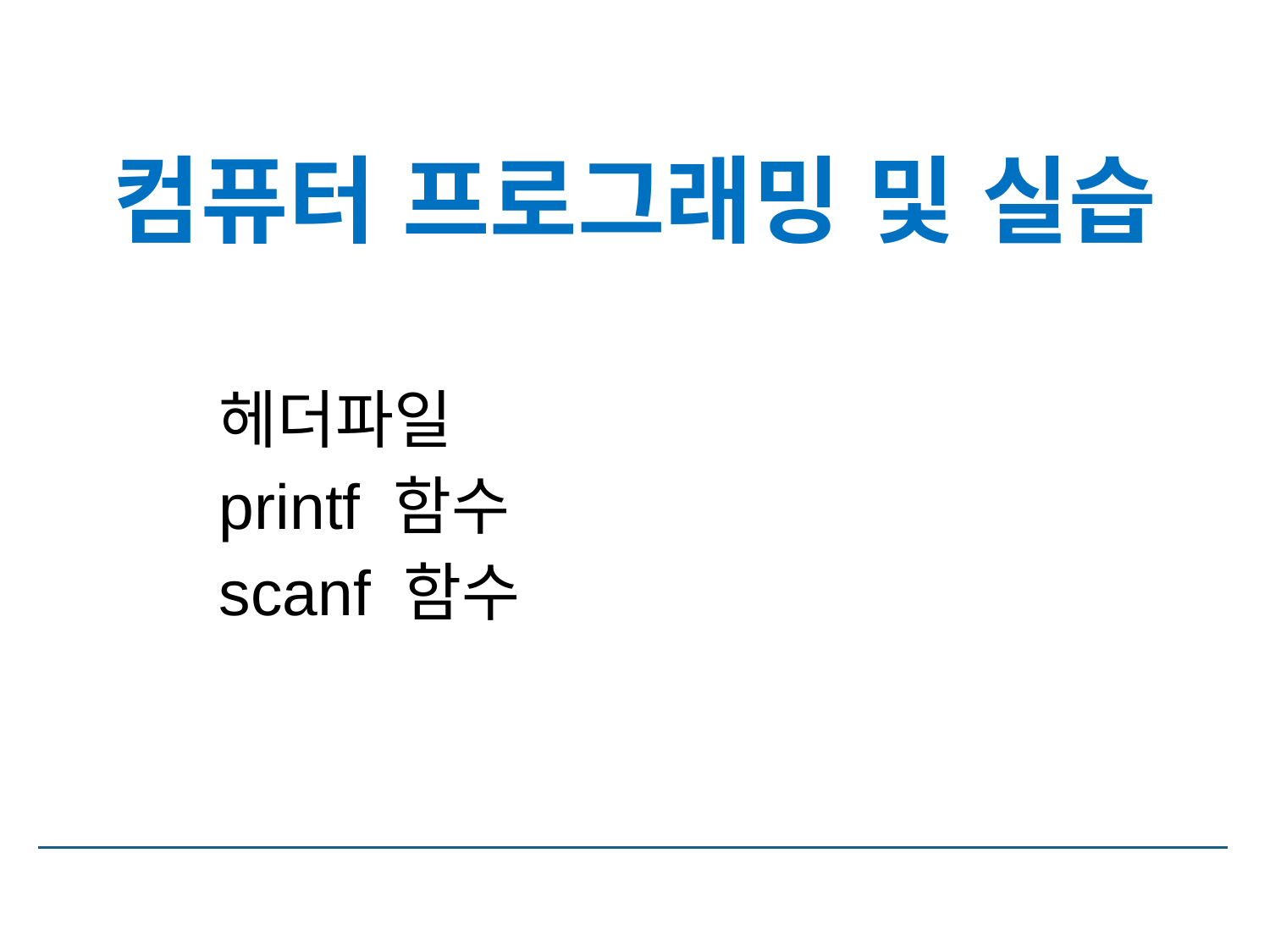

# 컴퓨터 프로그래밍 및 실습
헤더파일
printf 함수
scanf 함수